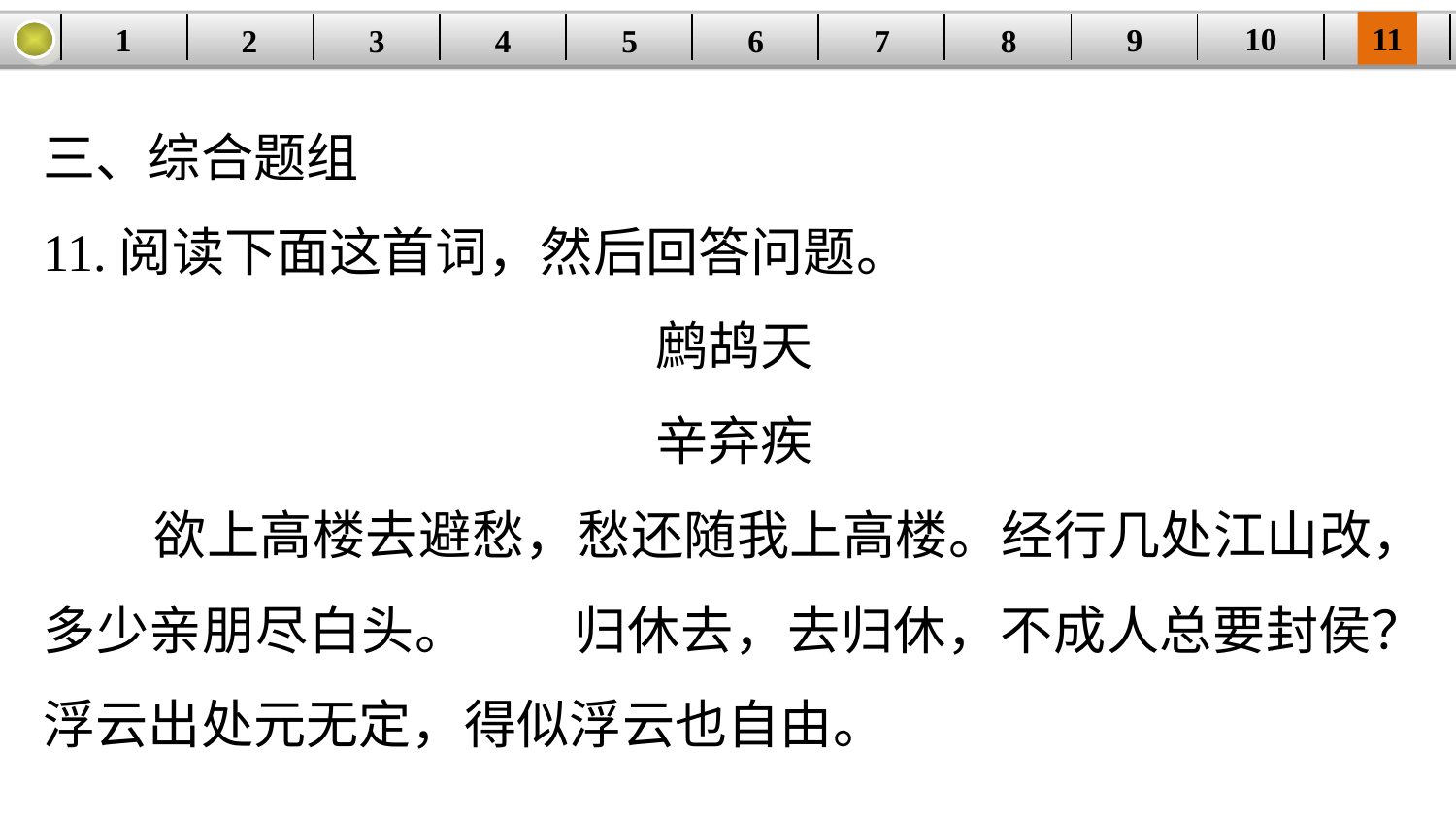

10

11
9
1
3
4
5
6
8
2
|  |  |  |  |  |  |  |  |  |  |  |
| --- | --- | --- | --- | --- | --- | --- | --- | --- | --- | --- |
7

三、综合题组
11.阅读下面这首词，然后回答问题。
鹧鸪天
辛弃疾
        欲上高楼去避愁，愁还随我上高楼。经行几处江山改，多少亲朋尽白头。　　归休去，去归休，不成人总要封侯？浮云出处元无定，得似浮云也自由。